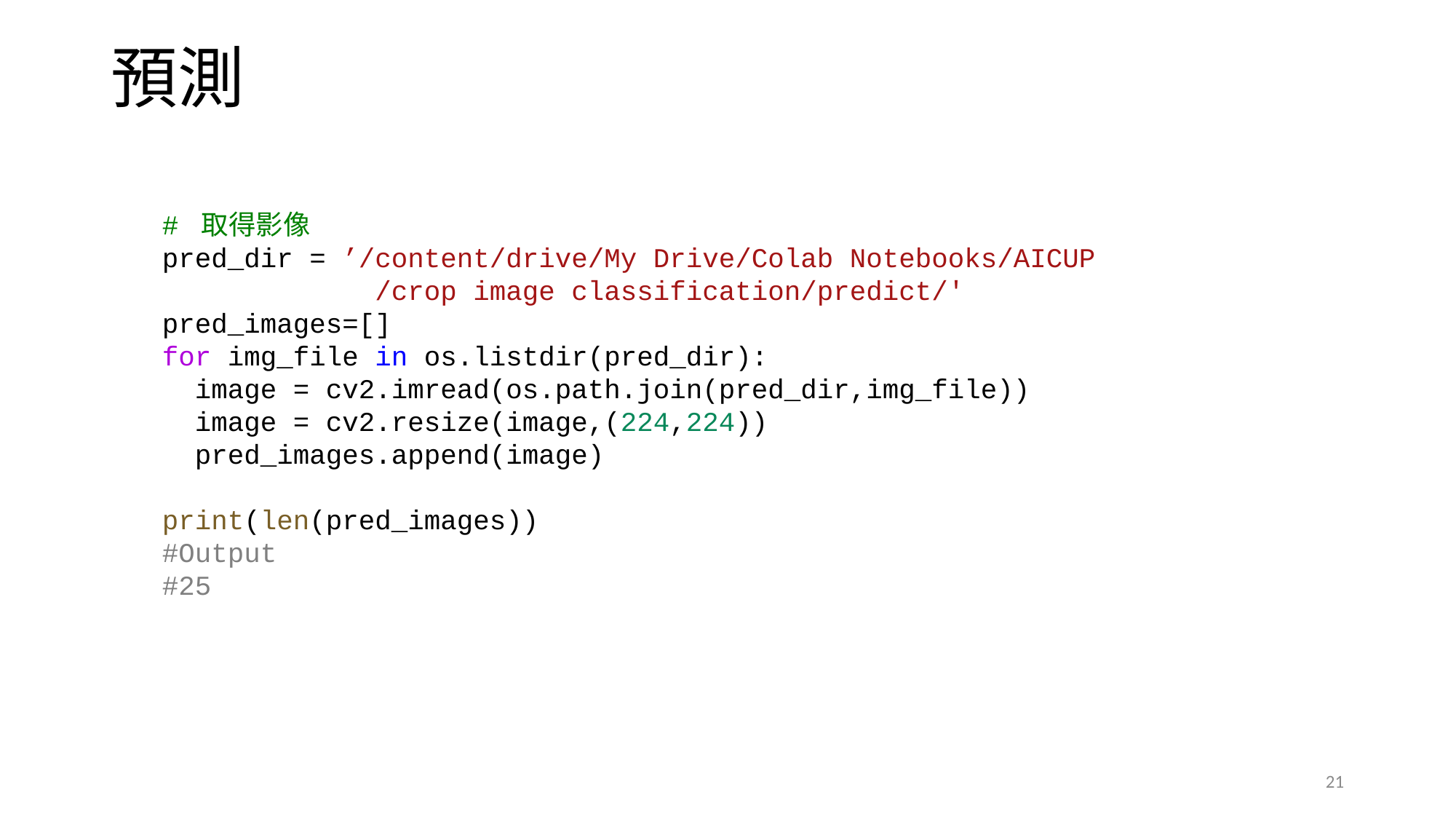

# 預測

# 取得影像
pred_dir = ’/content/drive/My Drive/Colab Notebooks/AICUP
             /crop image classification/predict/'
pred_images=[]
for img_file in os.listdir(pred_dir):
  image = cv2.imread(os.path.join(pred_dir,img_file))
  image = cv2.resize(image,(224,224))
  pred_images.append(image)
print(len(pred_images))
#Output
#25

21